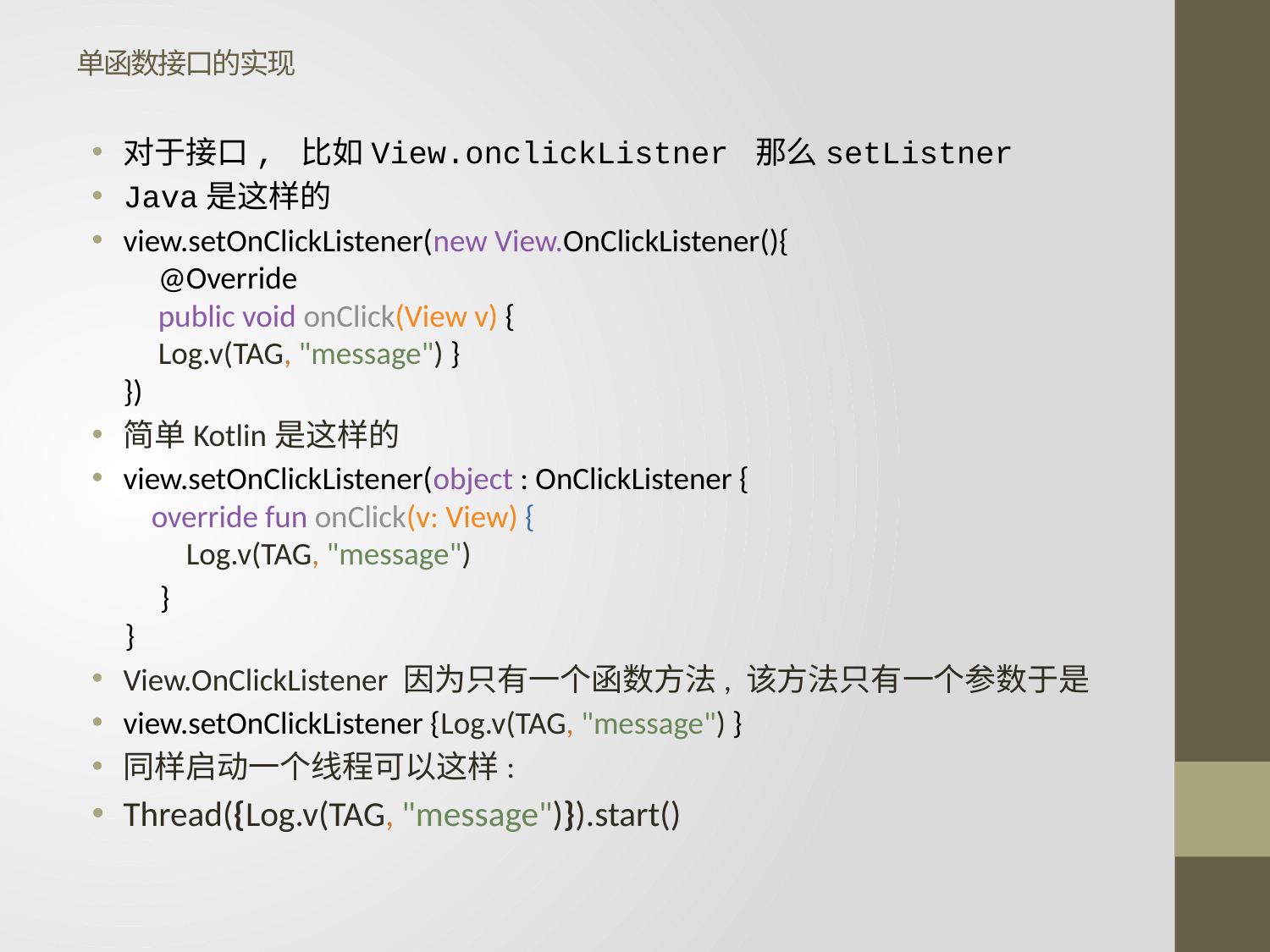

# 单函数接口的实现

对于接口, 比如View.onclickListner 那么setListner
Java是这样的
view.setOnClickListener(new View.OnClickListener(){
     @Override
     public void onClick(View v) {
     Log.v(TAG, "message") }
})
简单Kotlin是这样的
view.setOnClickListener(object : OnClickListener {
    override fun onClick(v: View) {
         Log.v(TAG, "message")
            }
       }
View.OnClickListener 因为只有一个函数方法, 该方法只有一个参数于是
view.setOnClickListener {Log.v(TAG, "message") }
同样启动一个线程可以这样:
Thread({Log.v(TAG, "message")}).start()